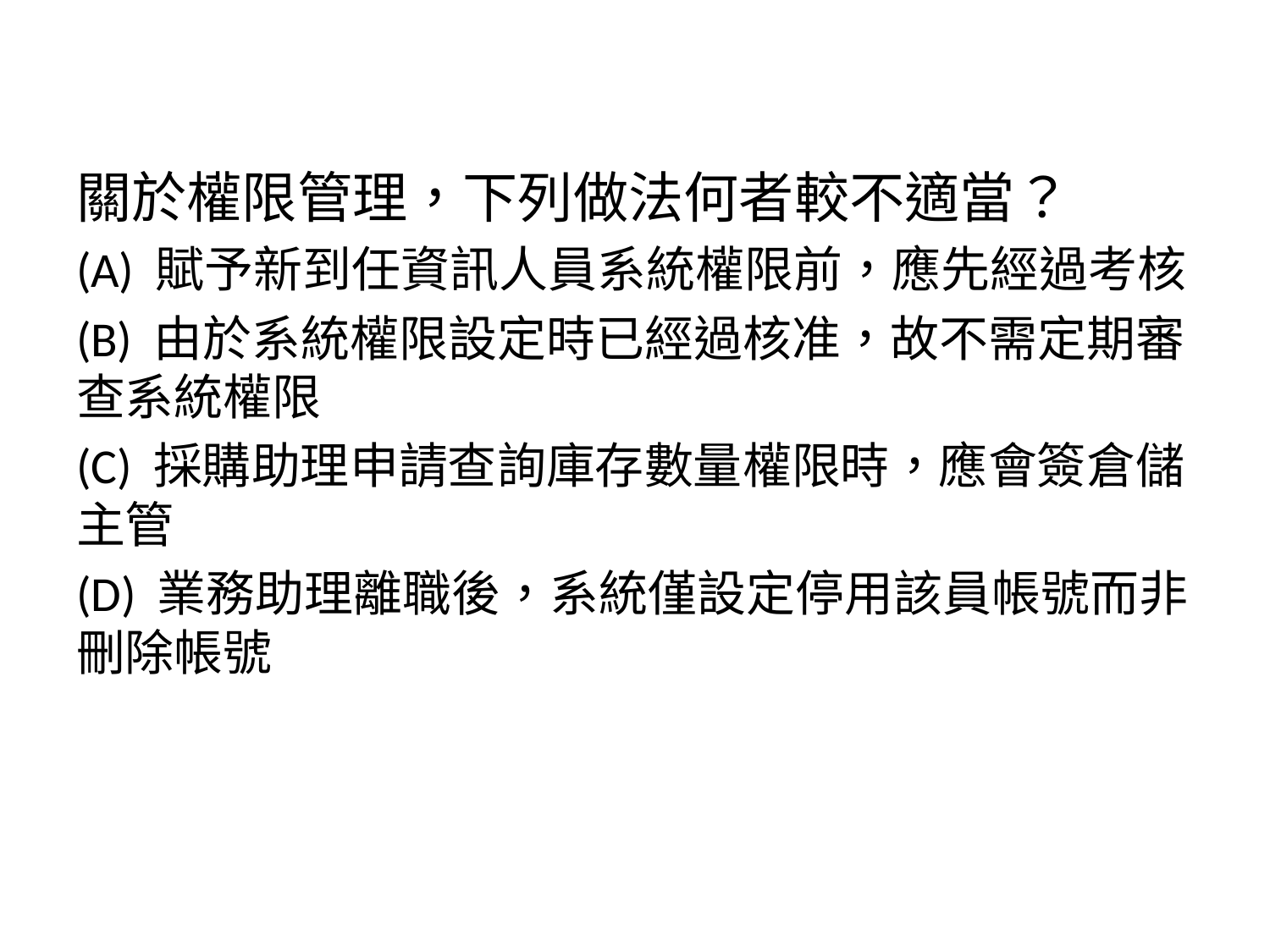

關於權限管理，下列做法何者較不適當？
(A) 賦予新到任資訊人員系統權限前，應先經過考核
(B) 由於系統權限設定時已經過核准，故不需定期審查系統權限
(C) 採購助理申請查詢庫存數量權限時，應會簽倉儲主管
(D) 業務助理離職後，系統僅設定停用該員帳號而非刪除帳號